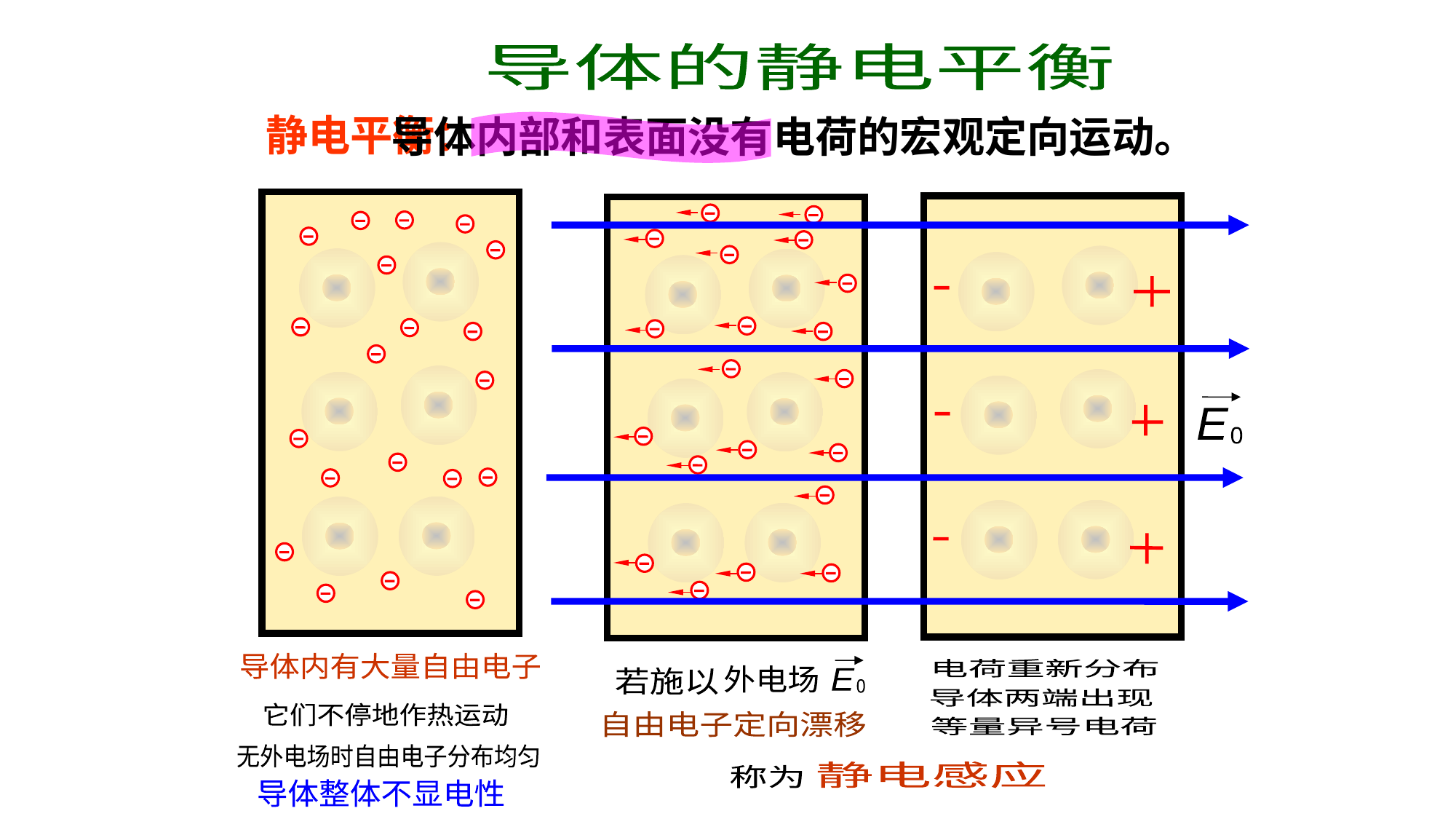

导体的静电平衡
静电平衡：
       导体内部和表面没有电荷的宏观定向运动。

E
0

导体内有大量自由电子
电荷重新分布
导体两端出现
等量异号电荷
静电感应
称为

E
0
外电场
若施以
自由电子定向漂移
它们不停地作热运动
无外电场时自由电子分布均匀
导体整体不显电性